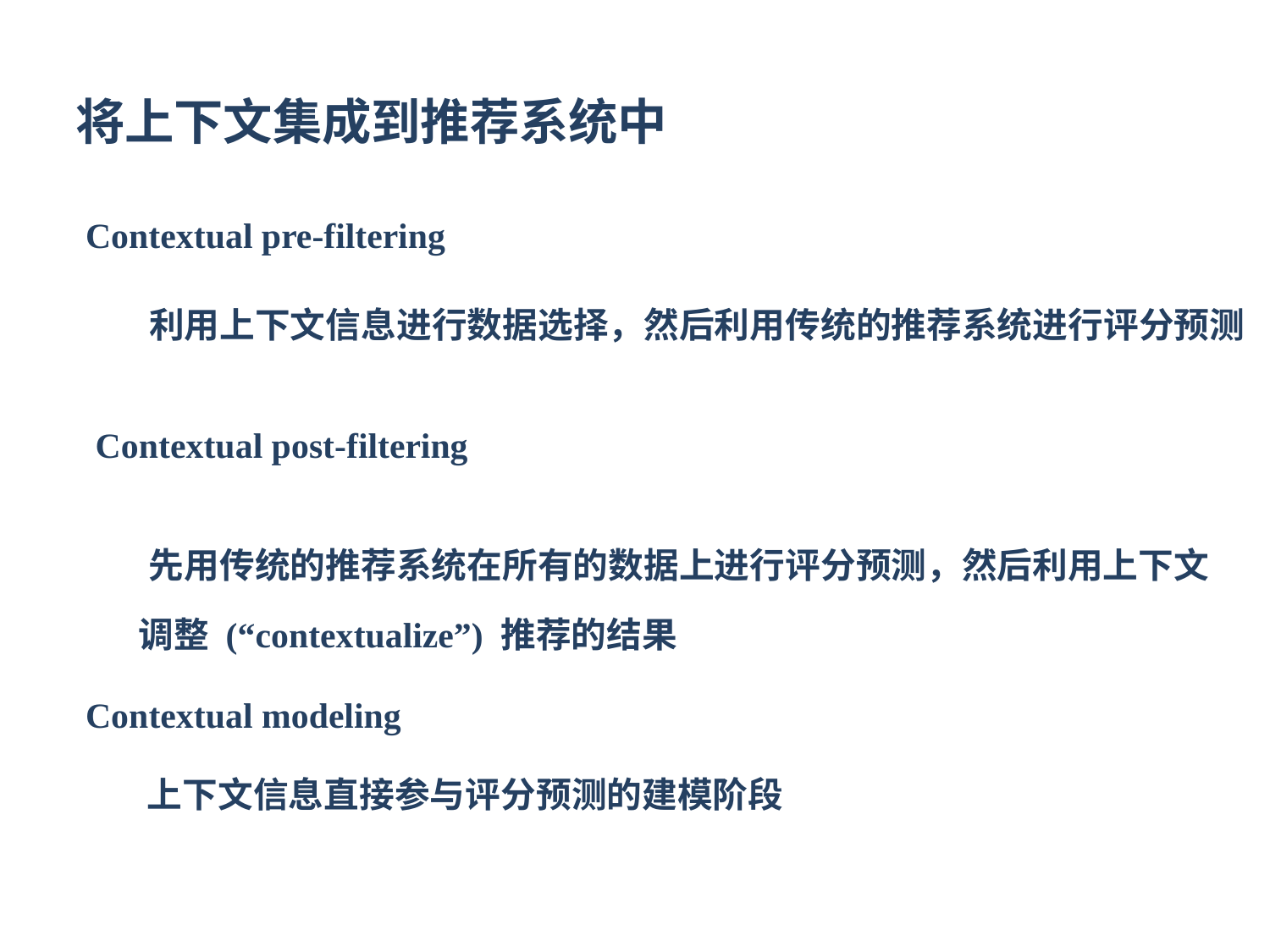

将上下文集成到推荐系统中
Contextual pre-filtering
利用上下文信息进行数据选择，然后利用传统的推荐系统进行评分预测
Contextual post-filtering
先用传统的推荐系统在所有的数据上进行评分预测，然后利用上下文
调整 (“contextualize”) 推荐的结果
Contextual modeling
上下文信息直接参与评分预测的建模阶段